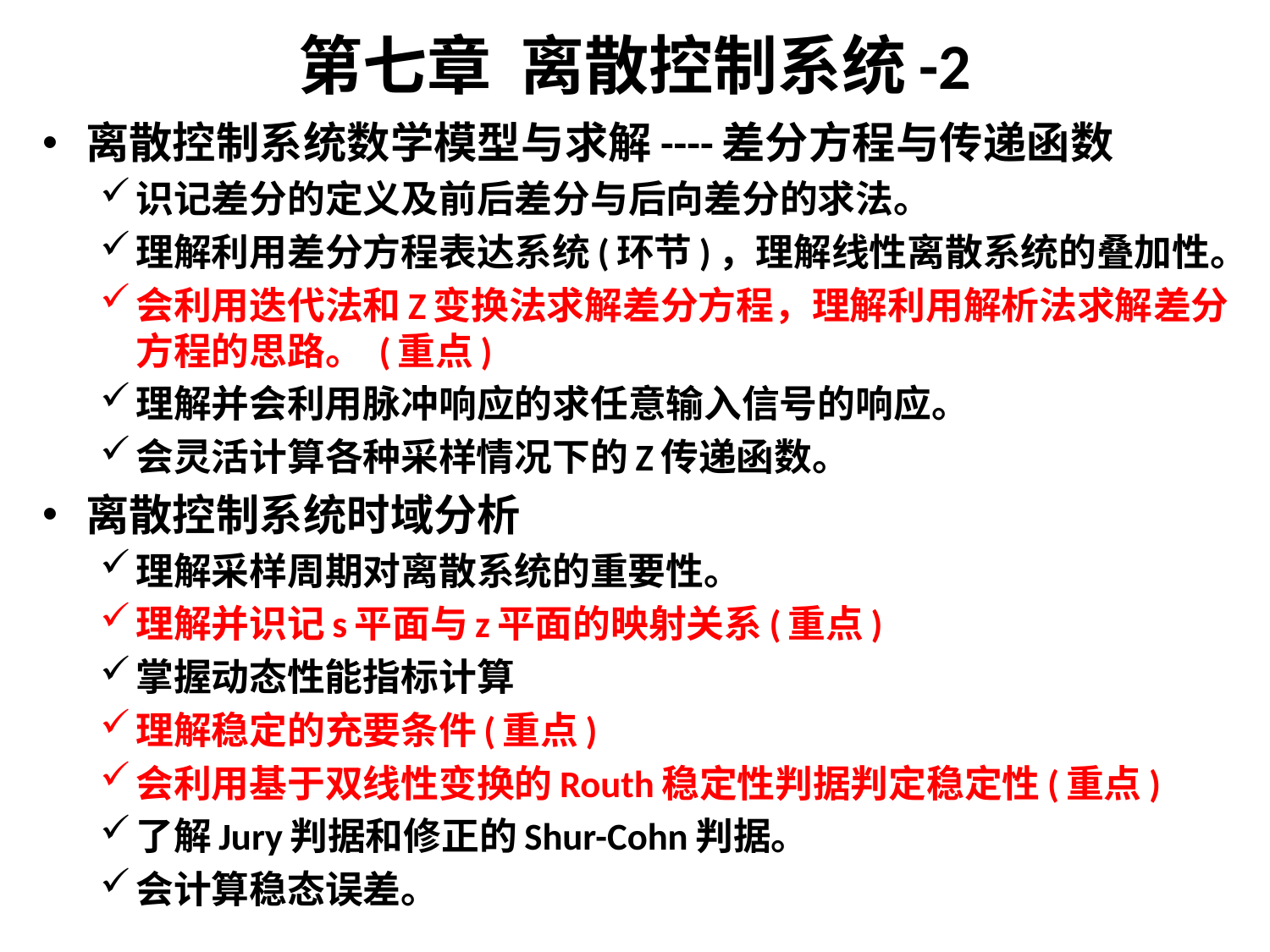

# 第七章  离散控制系统-2
离散控制系统数学模型与求解----差分方程与传递函数
识记差分的定义及前后差分与后向差分的求法。
理解利用差分方程表达系统(环节)，理解线性离散系统的叠加性。
会利用迭代法和Z变换法求解差分方程，理解利用解析法求解差分方程的思路。 (重点)
理解并会利用脉冲响应的求任意输入信号的响应。
会灵活计算各种采样情况下的Z传递函数。
离散控制系统时域分析
理解采样周期对离散系统的重要性。
理解并识记s平面与z平面的映射关系(重点)
掌握动态性能指标计算
理解稳定的充要条件(重点)
会利用基于双线性变换的Routh稳定性判据判定稳定性(重点)
了解Jury判据和修正的Shur-Cohn判据。
会计算稳态误差。